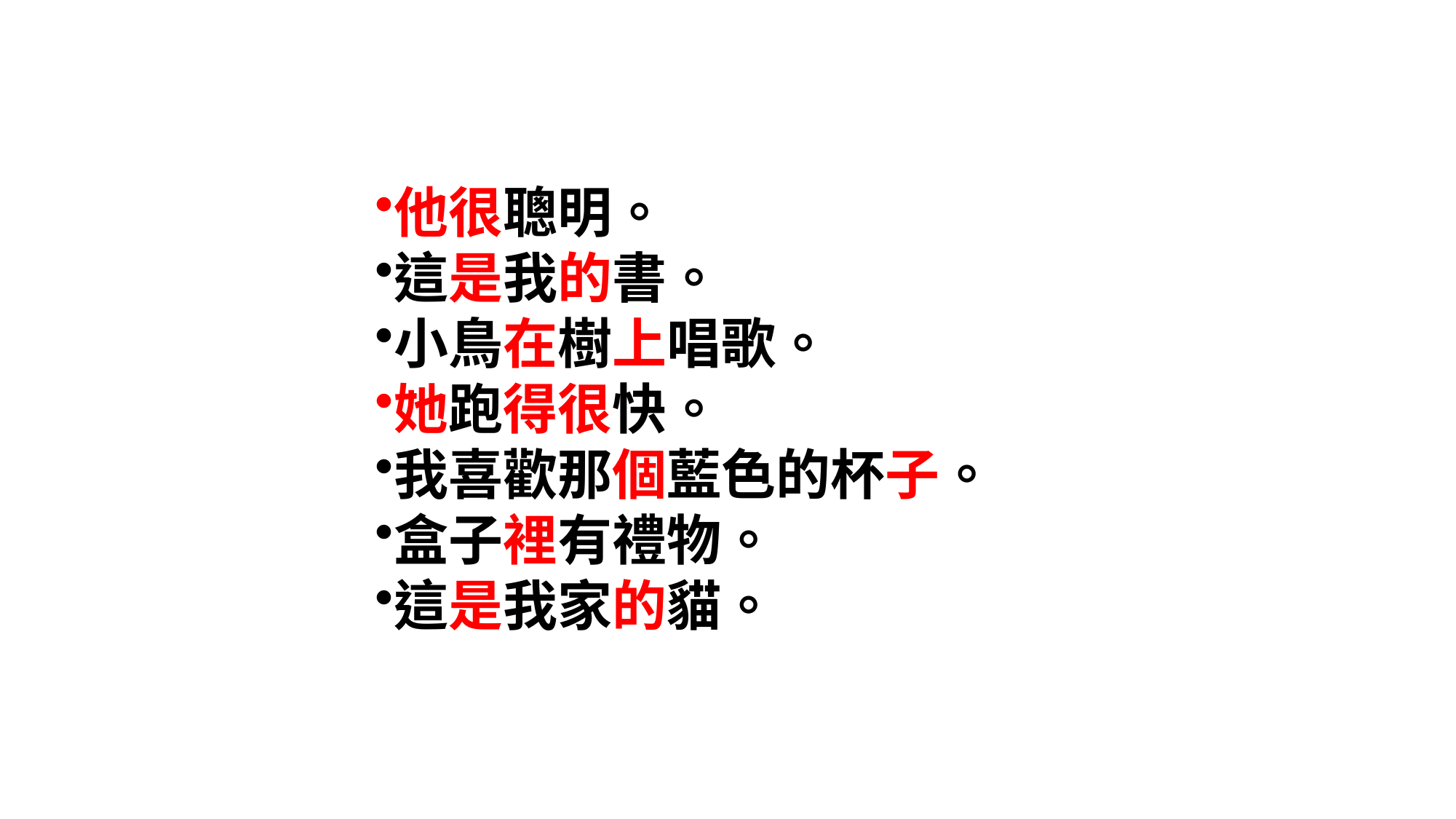

他很聰明。
這是我的書。
小鳥在樹上唱歌。
她跑得很快。
我喜歡那個藍色的杯子。
盒子裡有禮物。
這是我家的貓。